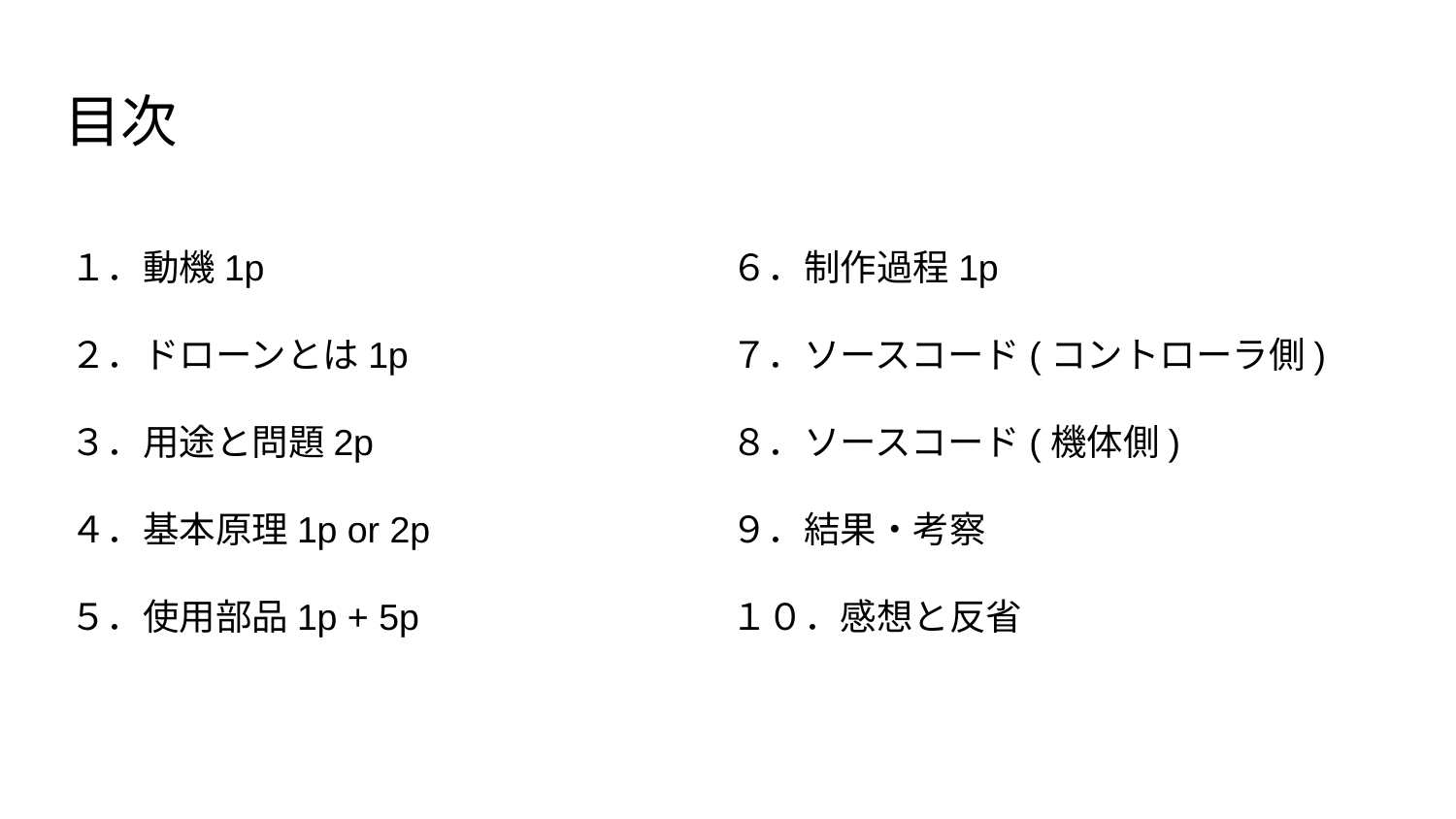

# 目次

１．動機1p

２．ドローンとは1p

３．用途と問題2p

４．基本原理1p or 2p

５．使用部品1p + 5p

６．制作過程1p

７．ソースコード(コントローラ側)

８．ソースコード(機体側)

９．結果・考察

１０．感想と反省